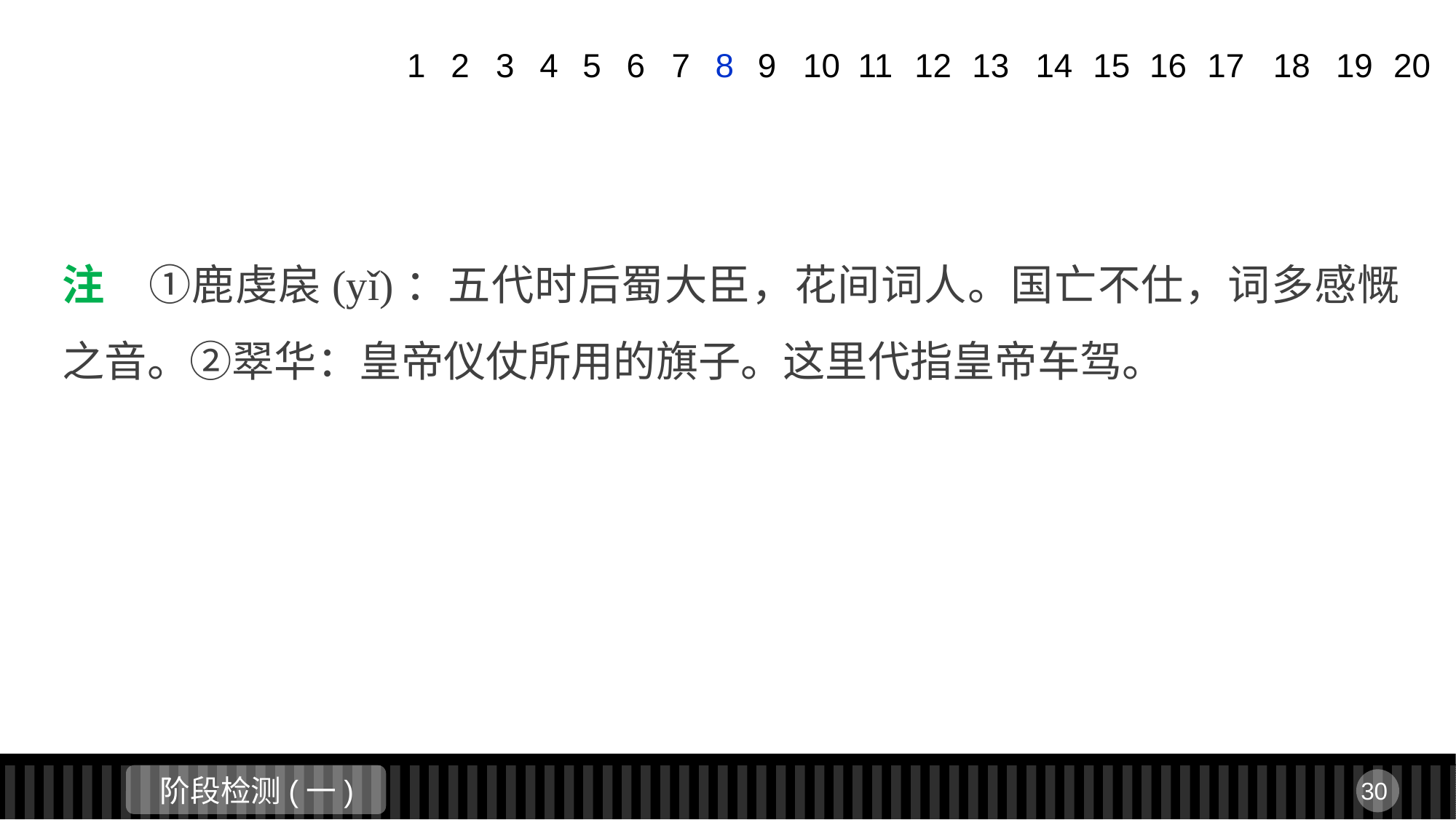

1
2
3
4
5
6
7
8
9
11
12
13
14
15
16
17
18
19
20
10
注　①鹿虔扆(yǐ)：五代时后蜀大臣，花间词人。国亡不仕，词多感慨之音。②翠华：皇帝仪仗所用的旗子。这里代指皇帝车驾。